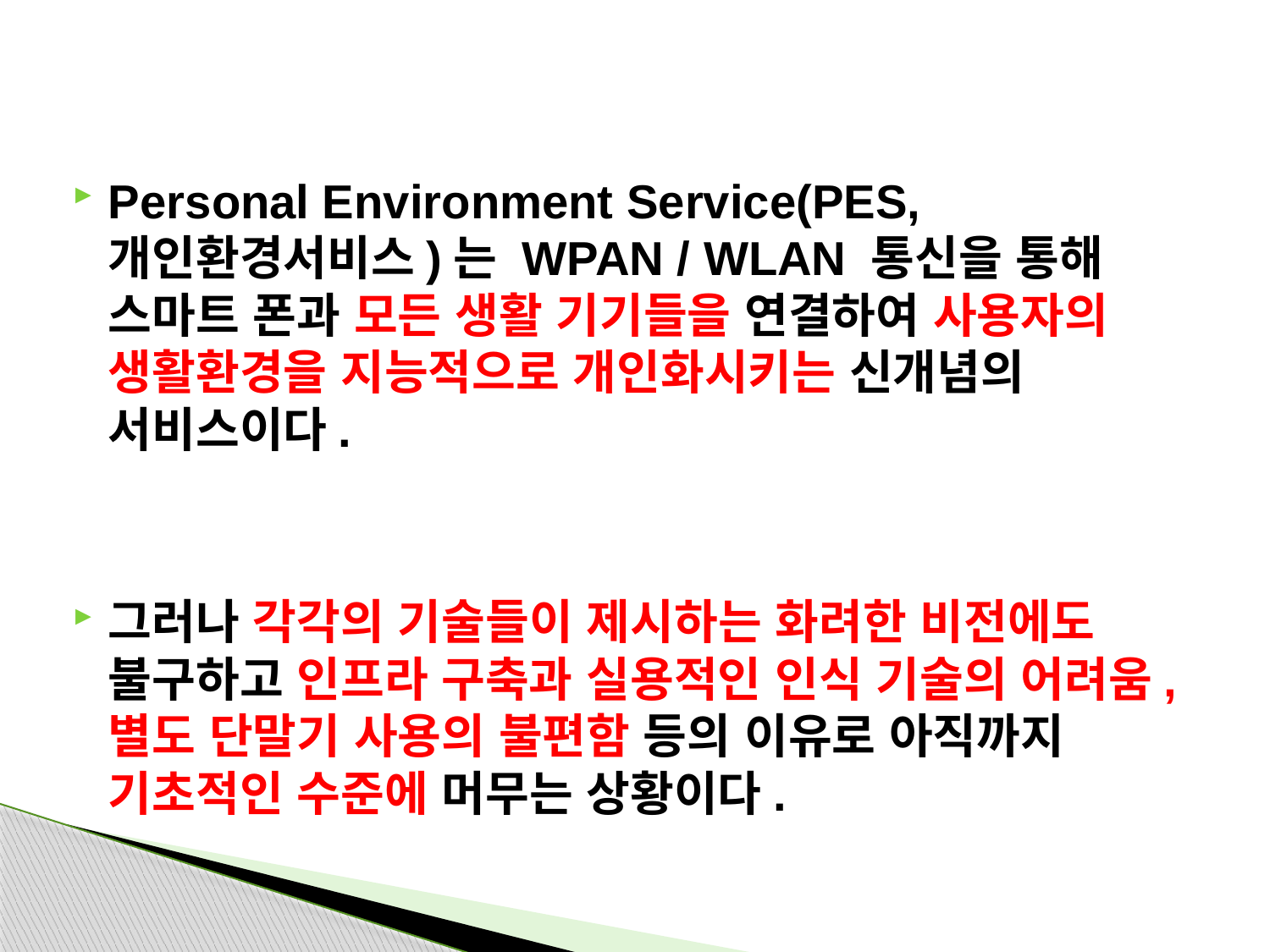

#

Personal Environment Service(PES, 개인환경서비스)는 WPAN / WLAN 통신을 통해 스마트 폰과 모든 생활 기기들을 연결하여 사용자의 생활환경을 지능적으로 개인화시키는 신개념의 서비스이다.

그러나 각각의 기술들이 제시하는 화려한 비전에도 불구하고 인프라 구축과 실용적인 인식 기술의 어려움, 별도 단말기 사용의 불편함 등의 이유로 아직까지 기초적인 수준에 머무는 상황이다.